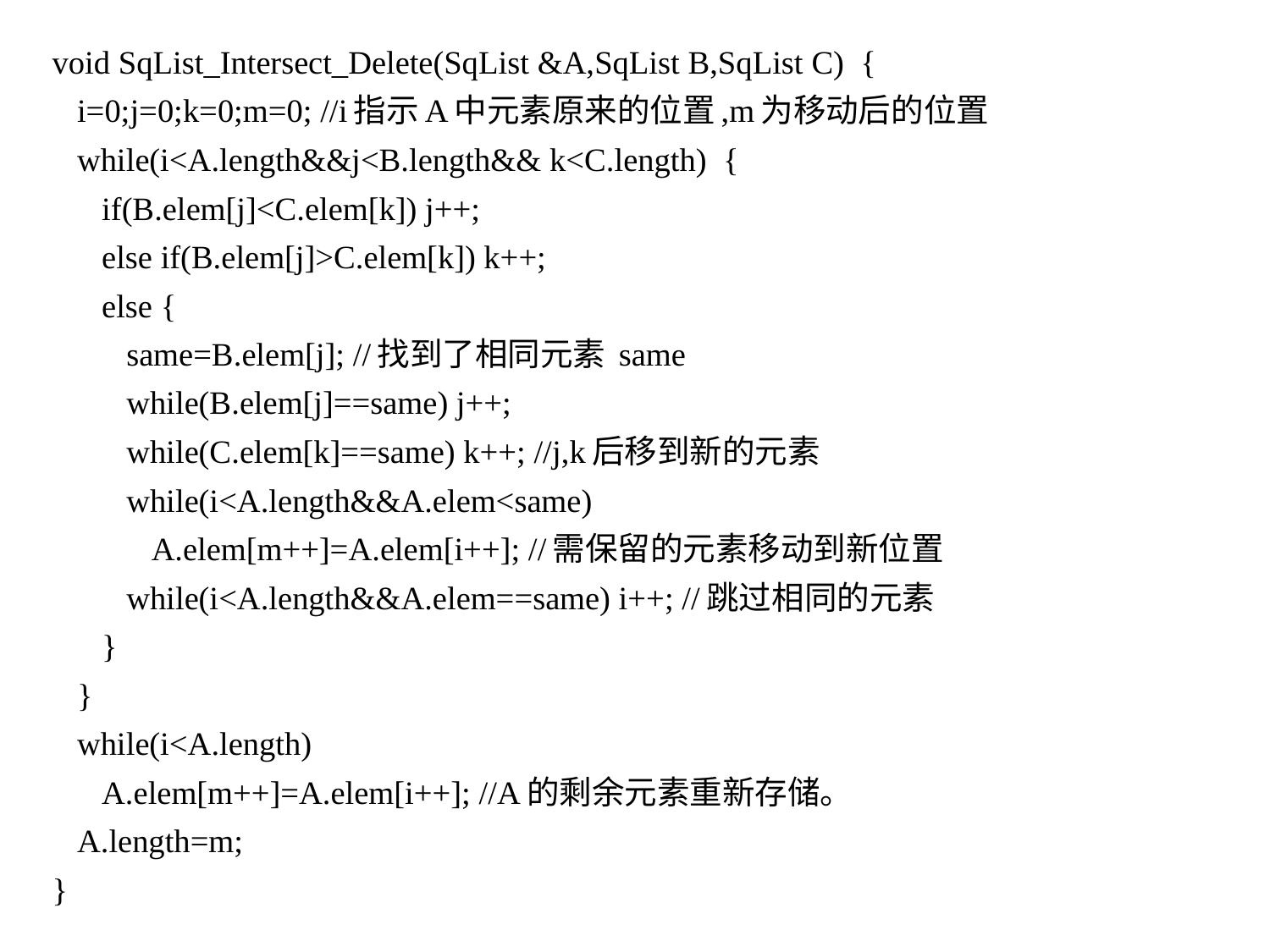

void SqList_Intersect_Delete(SqList &A,SqList B,SqList C)  {
   i=0;j=0;k=0;m=0; //i指示A中元素原来的位置,m为移动后的位置
   while(i<A.length&&j<B.length&& k<C.length)  {
      if(B.elem[j]<C.elem[k]) j++;
      else if(B.elem[j]>C.elem[k]) k++;
      else {
         same=B.elem[j]; //找到了相同元素 same
         while(B.elem[j]==same) j++;
         while(C.elem[k]==same) k++; //j,k后移到新的元素
         while(i<A.length&&A.elem<same)
            A.elem[m++]=A.elem[i++]; //需保留的元素移动到新位置
         while(i<A.length&&A.elem==same) i++; //跳过相同的元素
      }
   }
   while(i<A.length)
      A.elem[m++]=A.elem[i++]; //A的剩余元素重新存储。
   A.length=m;
}